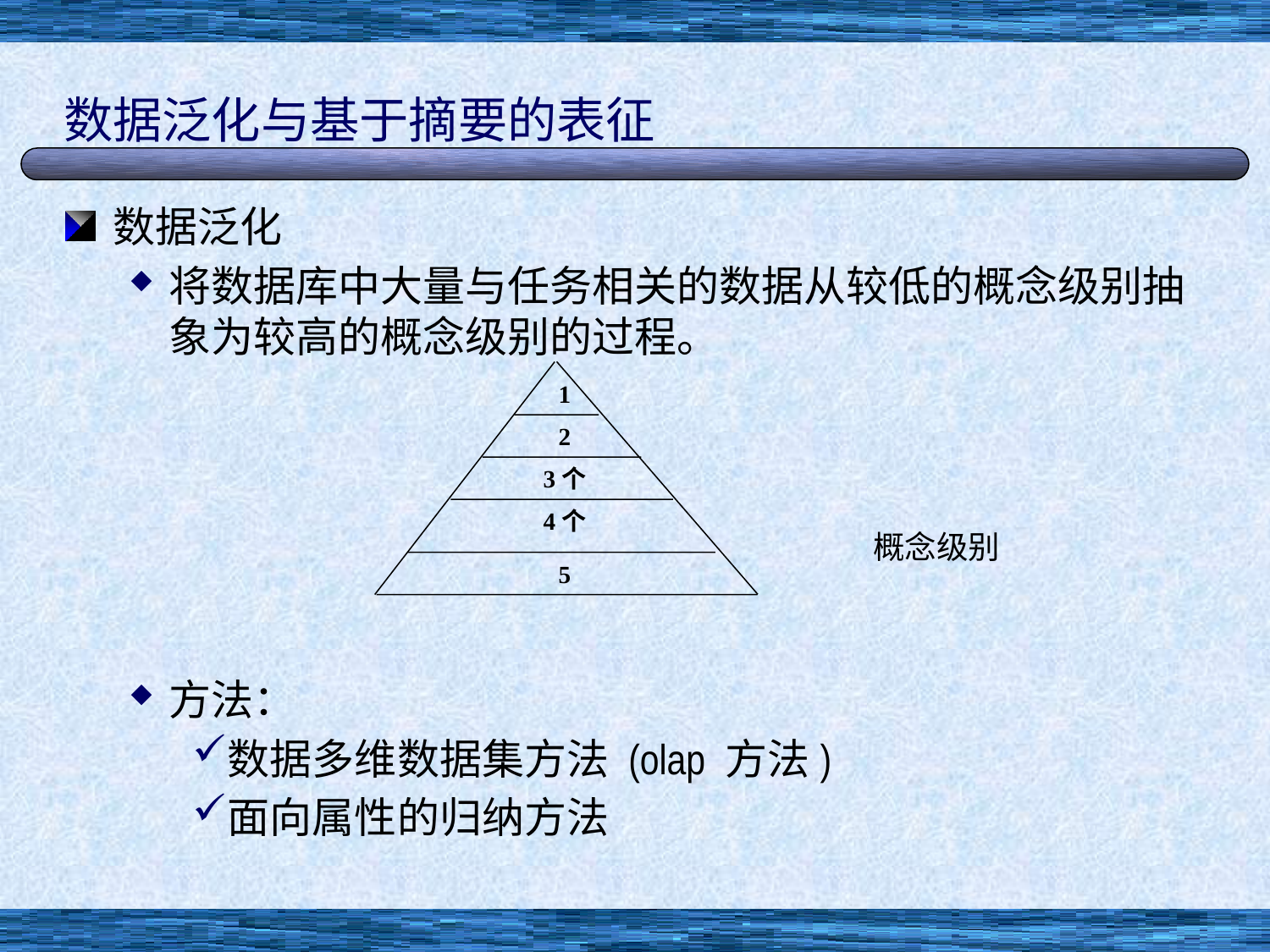

# 数据泛化与基于摘要的表征
数据泛化
将数据库中大量与任务相关的数据从较低的概念级别抽象为较高的概念级别的过程。

方法：
数据多维数据集方法 (olap 方法)
面向属性的归纳方法

1

2

3个

4个
概念级别

5